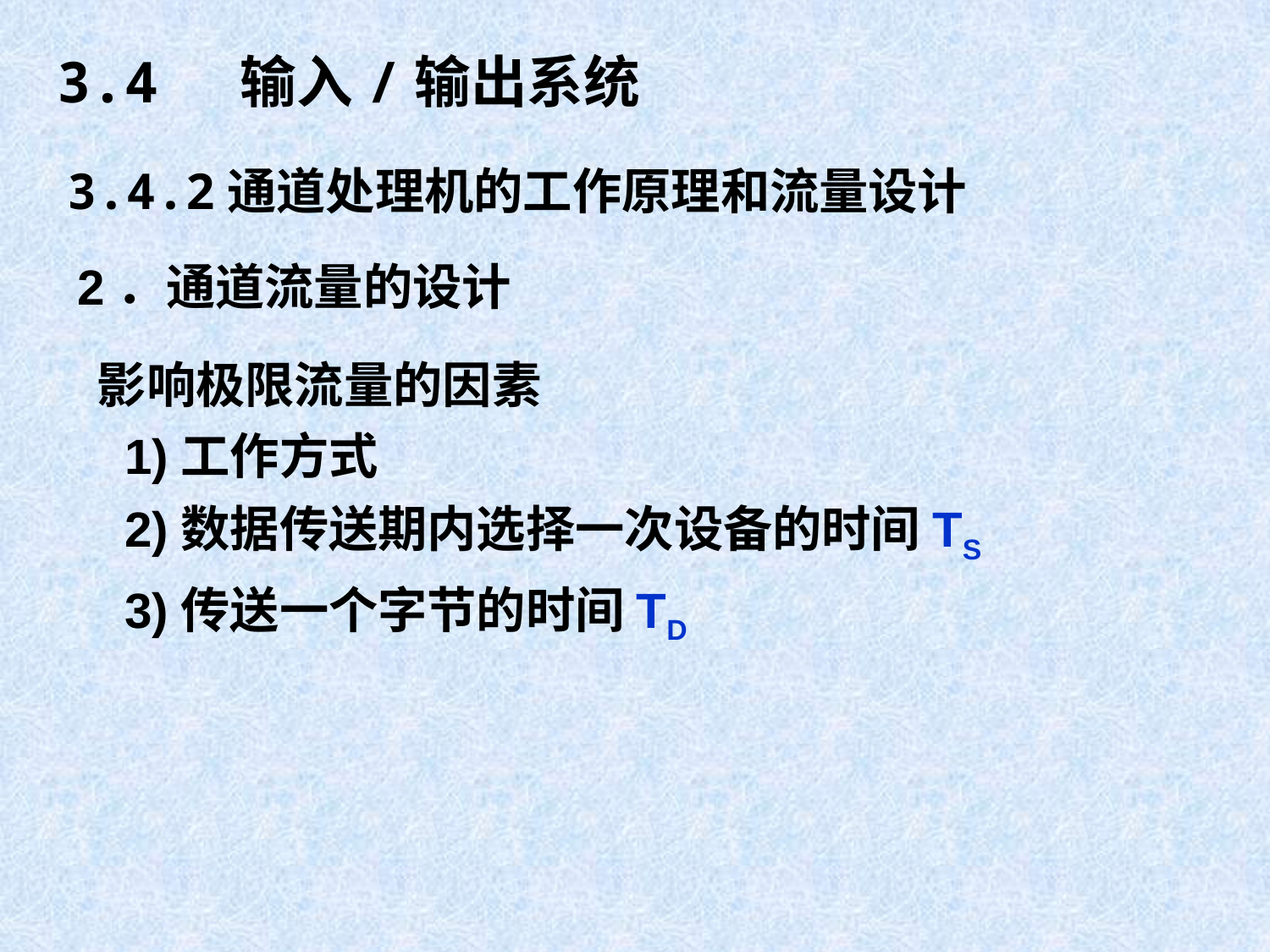

3.4  输入/输出系统
3.4.2通道处理机的工作原理和流量设计
2．通道流量的设计
影响极限流量的因素
  1)工作方式
  2)数据传送期内选择一次设备的时间TS
  3)传送一个字节的时间TD